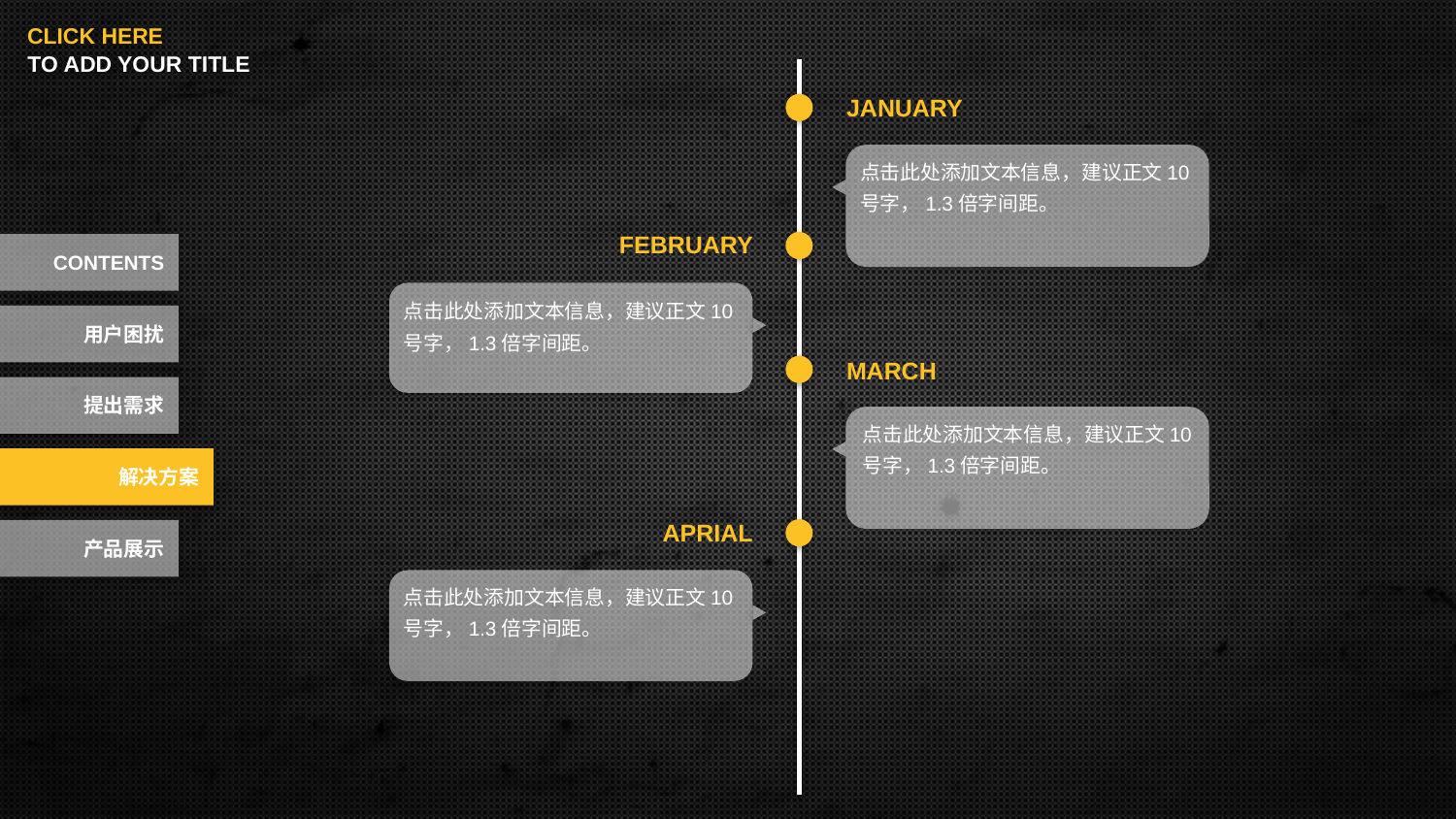

CLICK HERE
TO ADD YOUR TITLE
JANUARY

点击此处添加文本信息，建议正文10号字，1.3倍字间距。
FEBRUARY

CONTENTS

点击此处添加文本信息，建议正文10号字，1.3倍字间距。

用户困扰
MARCH

提出需求

点击此处添加文本信息，建议正文10号字，1.3倍字间距。

解决方案
APRIAL

产品展示

点击此处添加文本信息，建议正文10号字，1.3倍字间距。